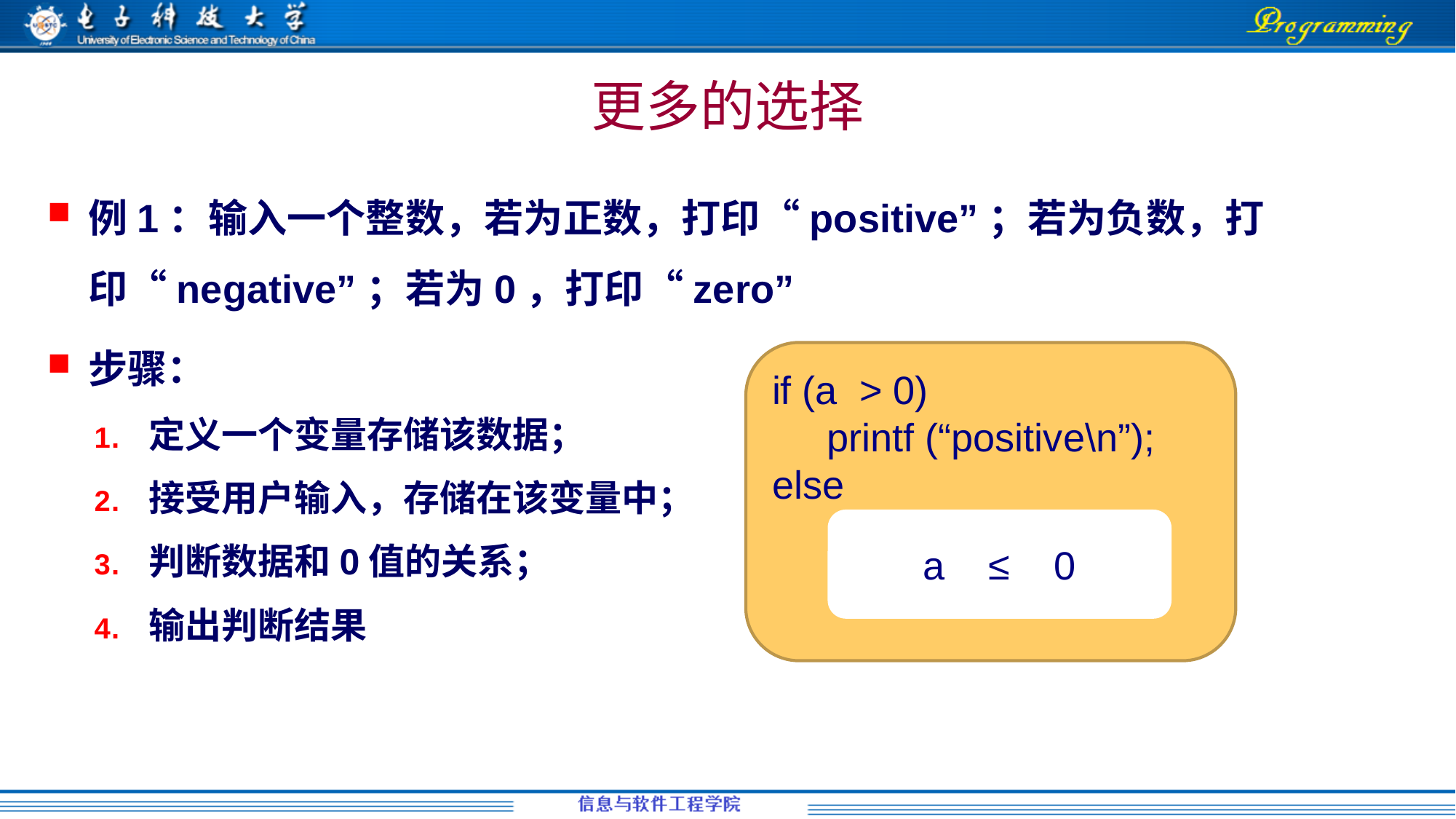

# 更多的选择
例1：输入一个整数，若为正数，打印“positive”；若为负数，打印“negative”；若为0，打印“zero”
步骤：
定义一个变量存储该数据；
接受用户输入，存储在该变量中；
判断数据和0值的关系；
输出判断结果
if (a  > 0)
     printf (“positive\n”);
else

a    ≤    0